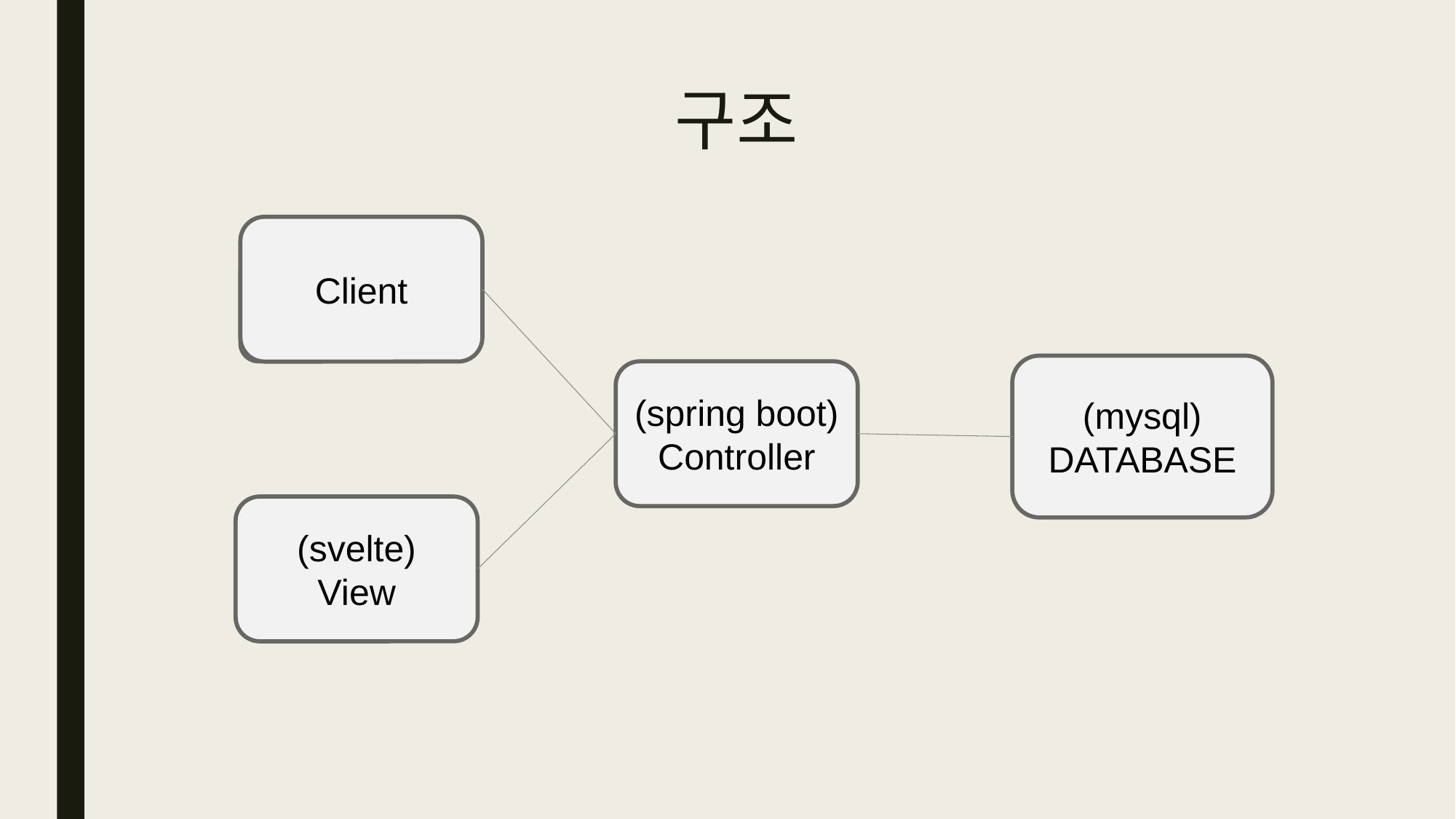

# 구조
Client

(mysql)
DATABASE
(spring boot)
Controller
(svelte)
View